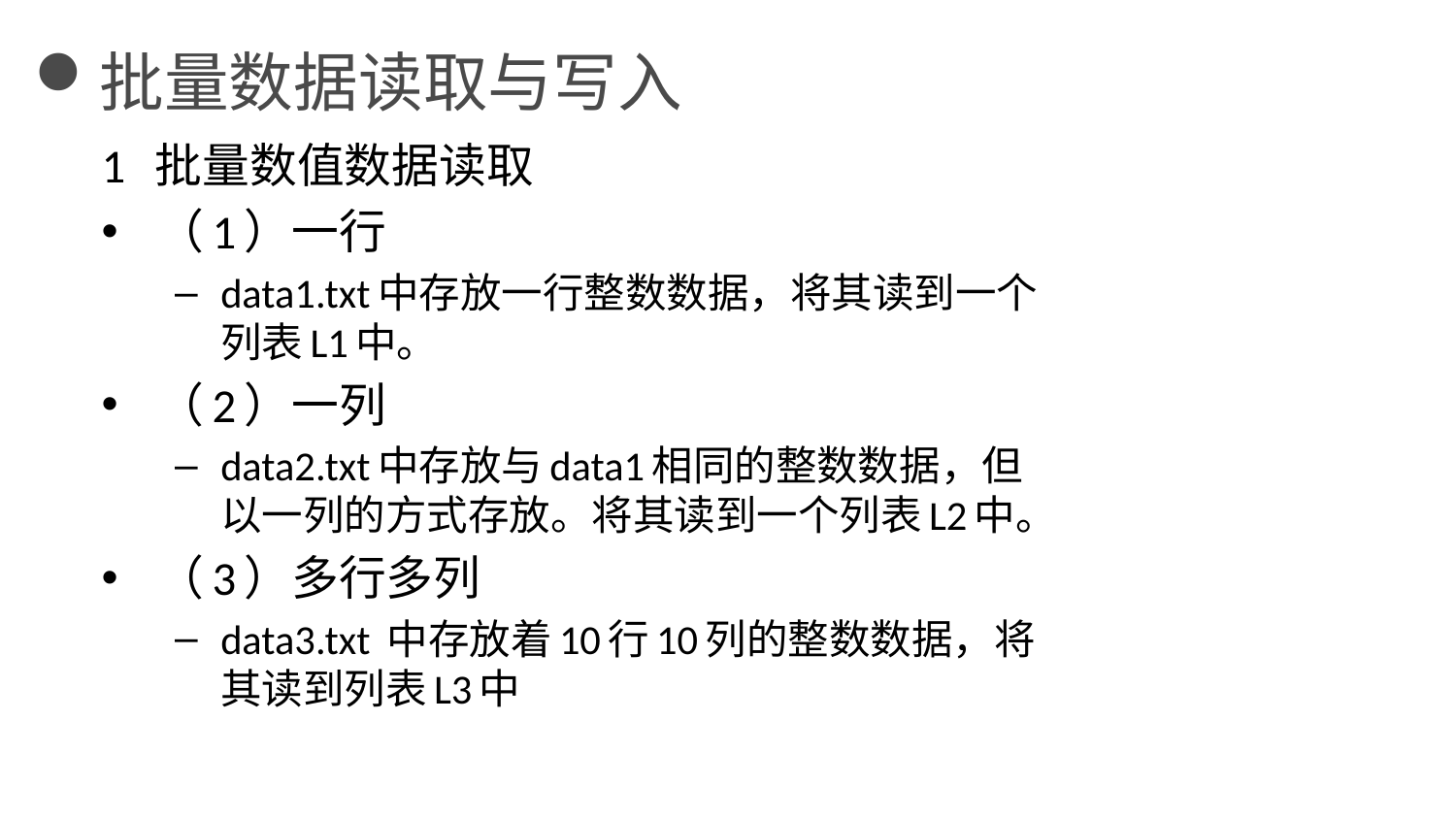

批量数据读取与写入
1  批量数值数据读取
（1）一行
data1.txt中存放一行整数数据，将其读到一个列表L1中。
（2）一列
data2.txt中存放与data1相同的整数数据，但以一列的方式存放。将其读到一个列表L2中。
（3）多行多列
data3.txt 中存放着10行10列的整数数据，将其读到列表L3中